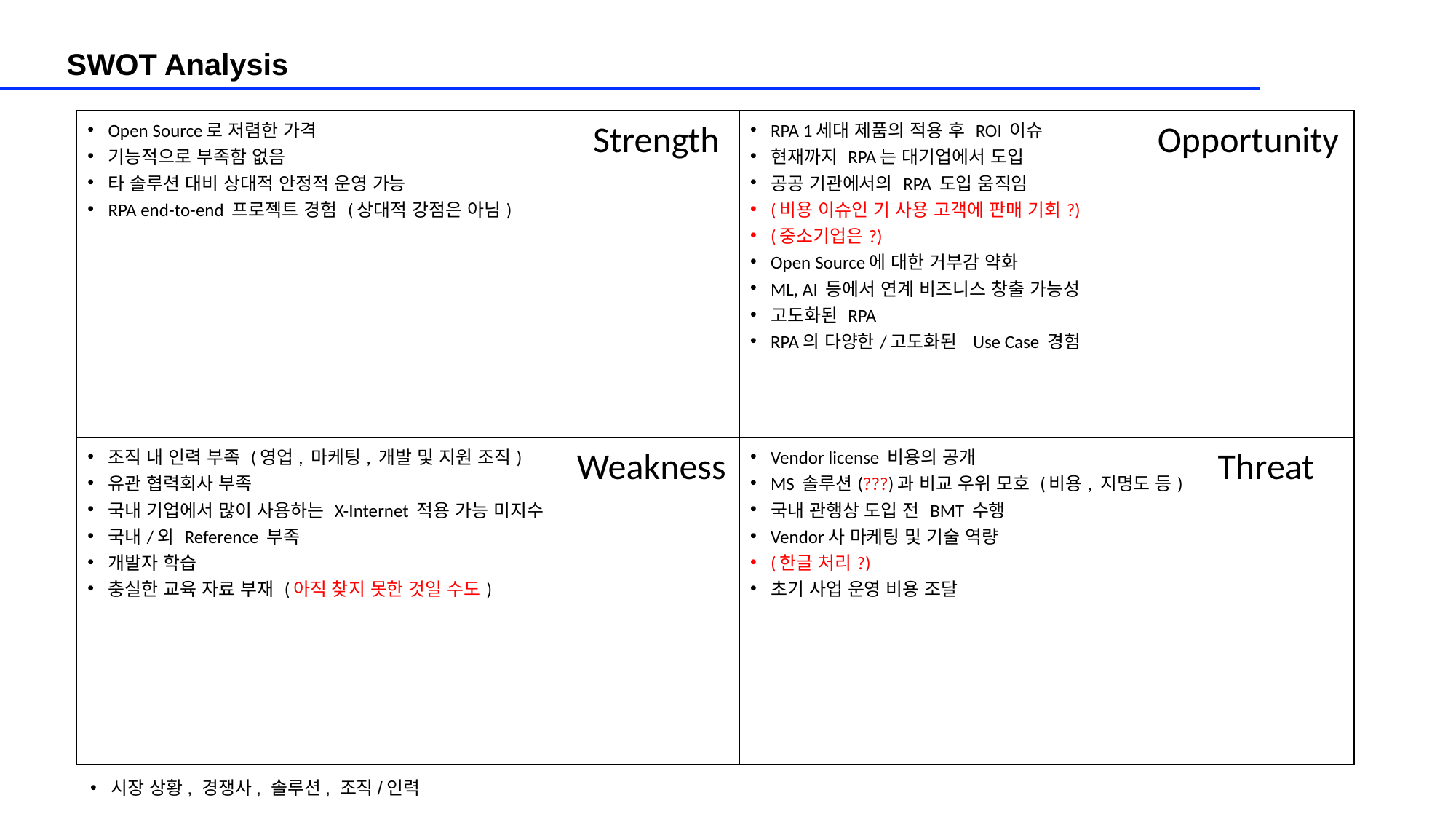

# SWOT Analysis
| Open Source로 저렴한 가격 기능적으로 부족함 없음 타 솔루션 대비 상대적 안정적 운영 가능 RPA end-to-end 프로젝트 경험 (상대적 강점은 아님) | RPA 1세대 제품의 적용 후 ROI 이슈 현재까지 RPA는 대기업에서 도입 공공 기관에서의 RPA 도입 움직임 (비용 이슈인 기 사용 고객에 판매 기회?) (중소기업은?) Open Source에 대한 거부감 약화 ML, AI 등에서 연계 비즈니스 창출 가능성 고도화된 RPA RPA의 다양한/고도화된 Use Case 경험 |
| --- | --- |
| 조직 내 인력 부족 (영업, 마케팅, 개발 및 지원 조직) 유관 협력회사 부족 국내 기업에서 많이 사용하는 X-Internet 적용 가능 미지수 국내/외 Reference 부족 개발자 학습 충실한 교육 자료 부재 (아직 찾지 못한 것일 수도) | Vendor license 비용의 공개 MS 솔루션(???)과 비교 우위 모호 (비용, 지명도 등) 국내 관행상 도입 전 BMT 수행 Vendor사 마케팅 및 기술 역량 (한글 처리?) 초기 사업 운영 비용 조달 |
Strength
Opportunity
Weakness
Threat
시장 상황, 경쟁사, 솔루션, 조직/인력